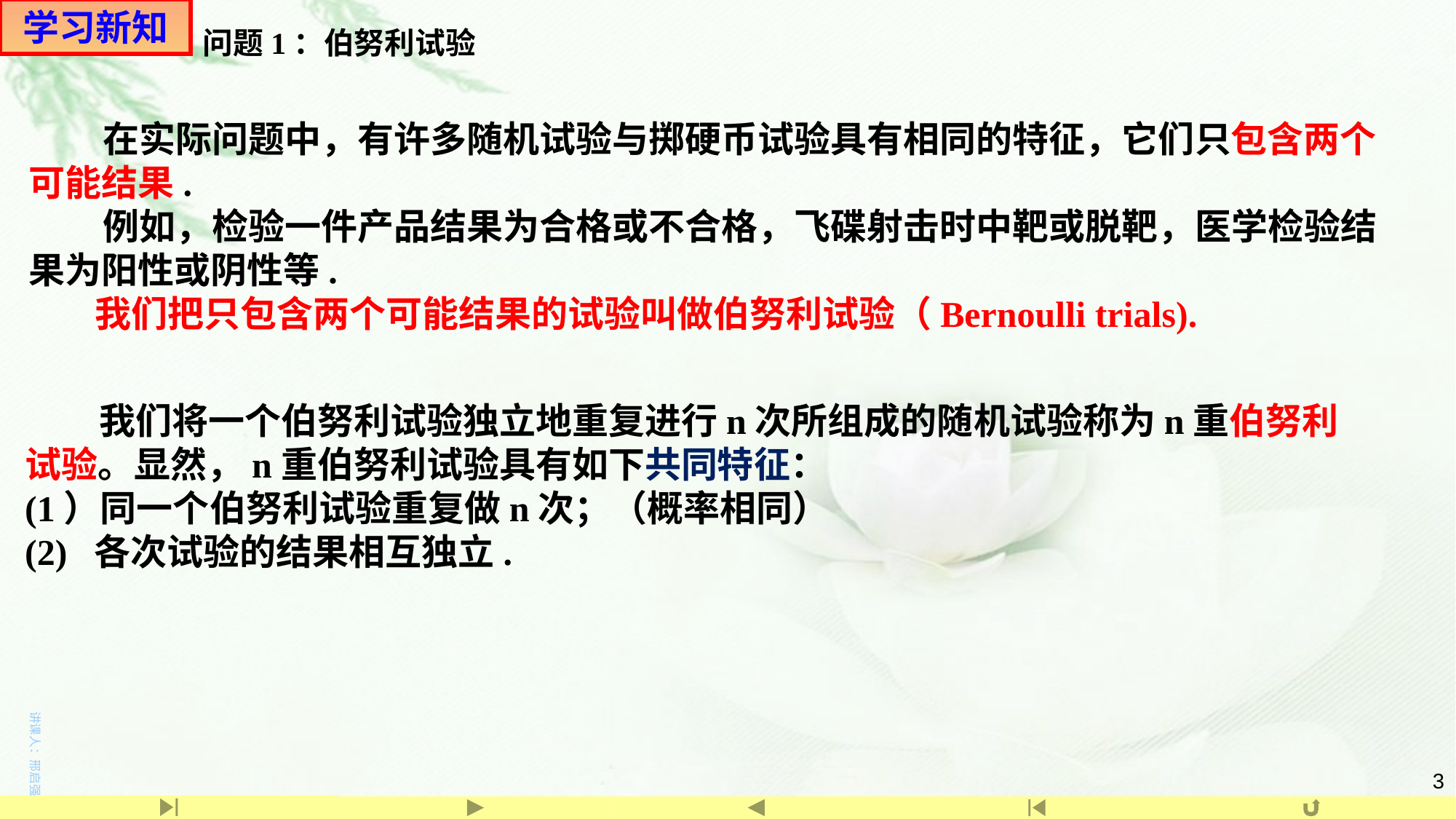

学习新知
                  问题1：伯努利试验
        在实际问题中，有许多随机试验与掷硬币试验具有相同的特征，它们只包含两个可能结果.
        例如，检验一件产品结果为合格或不合格，飞碟射击时中靶或脱靶，医学检验结果为阳性或阴性等.
       我们把只包含两个可能结果的试验叫做伯努利试验（Bernoulli trials).
        我们将一个伯努利试验独立地重复进行n次所组成的随机试验称为n重伯努利试验。显然，n重伯努利试验具有如下共同特征：
(1）同一个伯努利试验重复做n次；（概率相同）
(2)  各次试验的结果相互独立.